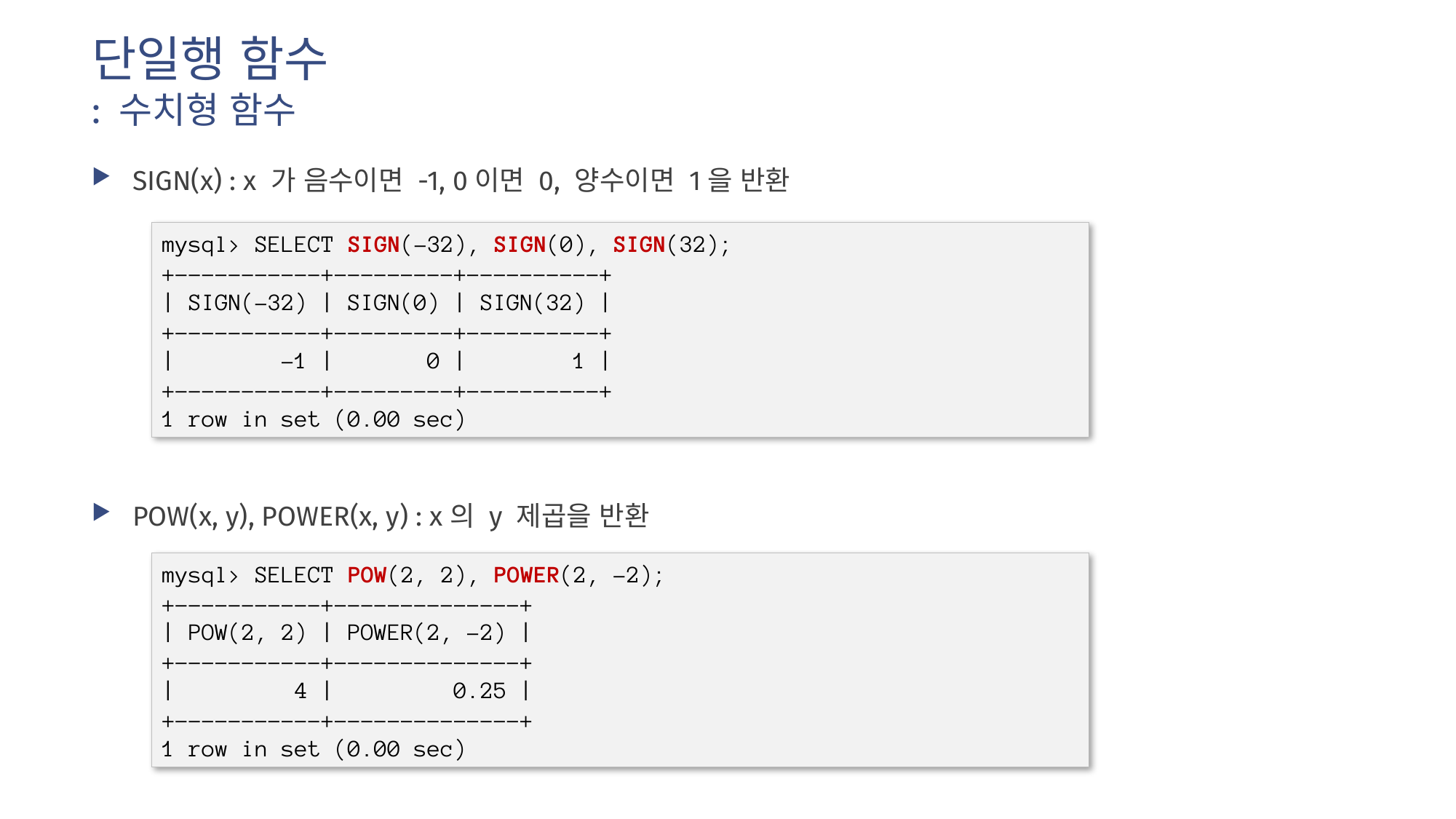

# 단일행 함수 : 수치형 함수
SIGN(x) : x 가 음수이면 -1, 0이면 0, 양수이면 1을 반환

POW(x, y), POWER(x, y) : x의 y 제곱을 반환
mysql> SELECT SIGN(-32), SIGN(0), SIGN(32);
+-----------+---------+----------+
| SIGN(-32) | SIGN(0) | SIGN(32) |
+-----------+---------+----------+
|        -1 |       0 |        1 |
+-----------+---------+----------+
1 row in set (0.00 sec)
mysql> SELECT POW(2, 2), POWER(2, -2);
+-----------+--------------+
| POW(2, 2) | POWER(2, -2) |
+-----------+--------------+
|         4 |         0.25 |
+-----------+--------------+
1 row in set (0.00 sec)